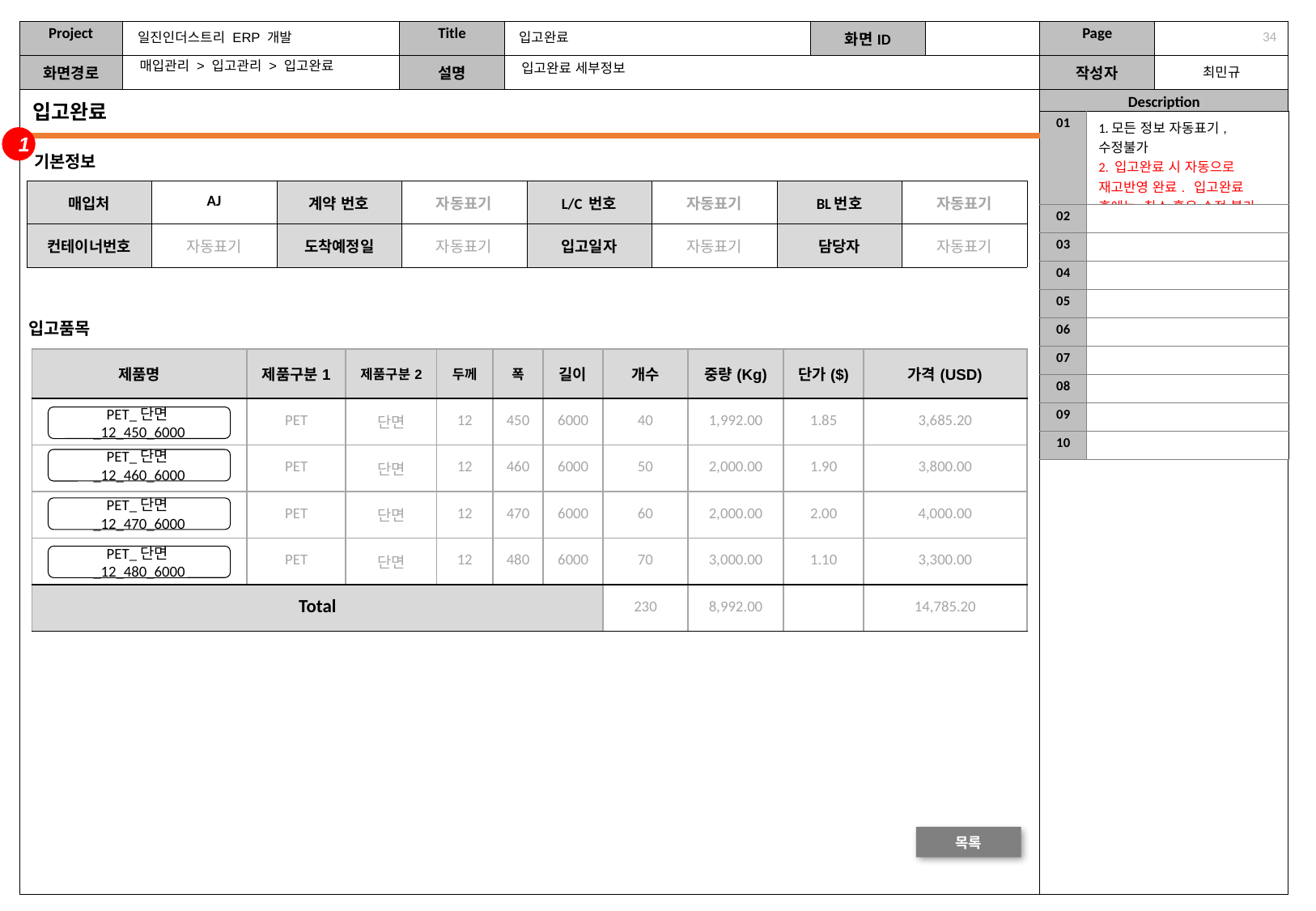

일진인더스트리 ERP 개발

입고완료
34
매입관리 > 입고관리 > 입고완료
입고완료 세부정보
입고완료
| 01 | 1.모든 정보 자동표기, 수정불가 2. 입고완료 시 자동으로 재고반영 완료. 입고완료 후에는 취소 혹은 수정 불가 |
| --- | --- |
| 02 |  |
| 03 |  |
| 04 |  |
| 05 |  |
| 06 |  |
| 07 |  |
| 08 |  |
| 09 |  |
| 10 |  |
1
기본정보
| 매입처 | AJ | 계약 번호 | 자동표기 | L/C 번호 | 자동표기 | BL번호 | 자동표기 |
| --- | --- | --- | --- | --- | --- | --- | --- |
| 컨테이너번호 | 자동표기 | 도착예정일 | 자동표기 | 입고일자 | 자동표기 | 담당자 | 자동표기 |
입고품목
| 제품명 | 제품구분1 | 제품구분2 | 두께 | 폭 | 길이 | 개수 | 중량(Kg) | 단가($) | 가격(USD) |
| --- | --- | --- | --- | --- | --- | --- | --- | --- | --- |
|  | PET | 단면 | 12 | 450 | 6000 | 40 | 1,992.00 | 1.85 | 3,685.20 |
|  | PET | 단면 | 12 | 460 | 6000 | 50 | 2,000.00 | 1.90 | 3,800.00 |
|  | PET | 단면 | 12 | 470 | 6000 | 60 | 2,000.00 | 2.00 | 4,000.00 |
|  | PET | 단면 | 12 | 480 | 6000 | 70 | 3,000.00 | 1.10 | 3,300.00 |
| Total |  |  |  |  |  | 230 | 8,992.00 |  | 14,785.20 |
PET_단면_12_450_6000
PET_단면_12_460_6000
PET_단면_12_470_6000
PET_단면_12_480_6000
목록